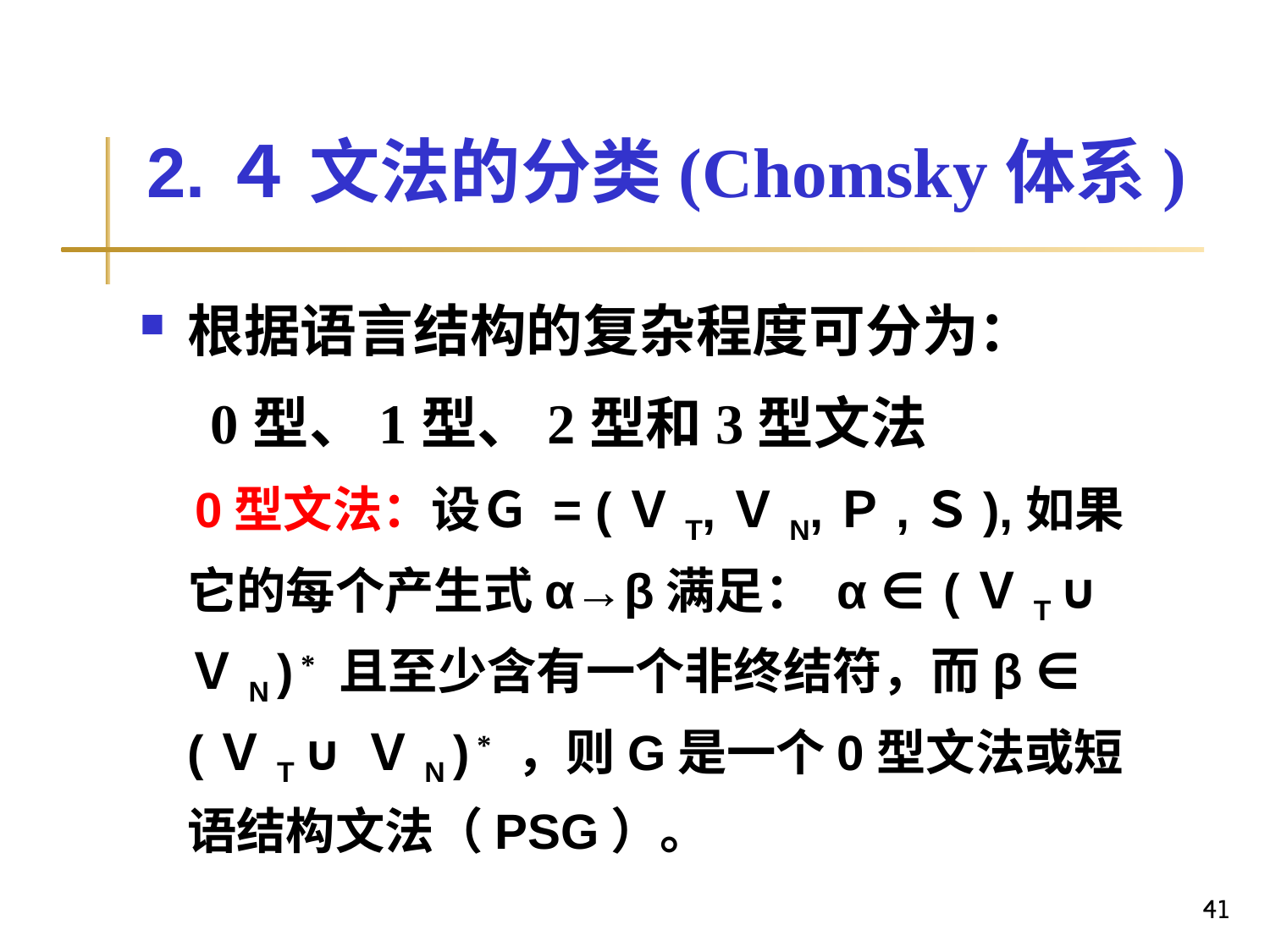

# 2.４ 文法的分类(Chomsky体系)
根据语言结构的复杂程度可分为：
     0型、1型、2型和3型文法
    0型文法：设Ｇ = (ＶT,ＶN,Ｐ,Ｓ),如果它的每个产生式α→β满足： α ∈ (ＶT ∪ＶN ) * 且至少含有一个非终结符，而β ∈ (ＶT ∪ＶN ) * ，则G是一个0型文法或短语结构文法（PSG）。
41